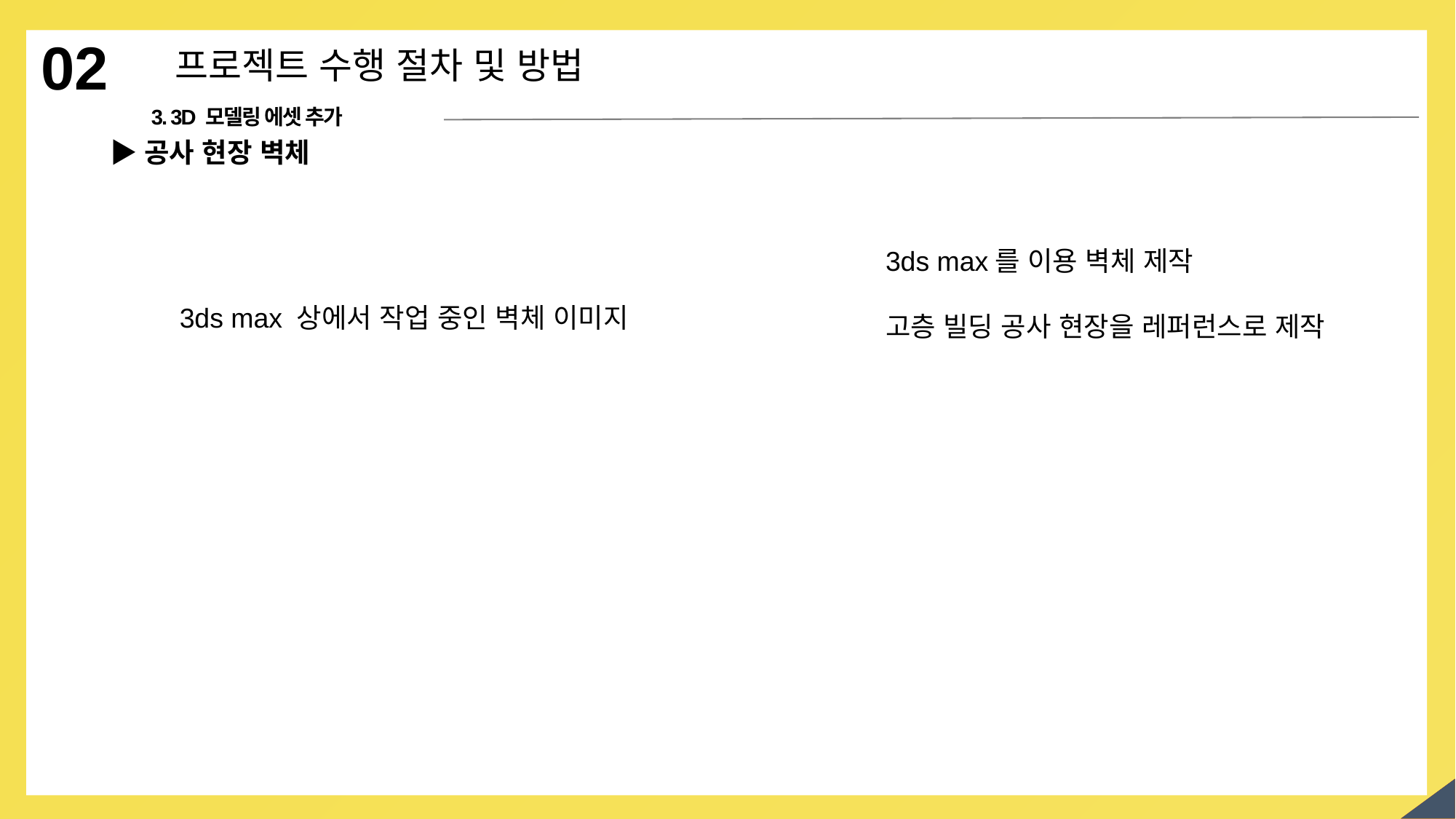

02

프로젝트 수행 절차 및 방법
3. 3D 모델링 에셋 추가

▶공사 현장 벽체
3ds max를 이용 벽체 제작

고층 빌딩 공사 현장을 레퍼런스로 제작

3ds max 상에서 작업 중인 벽체 이미지